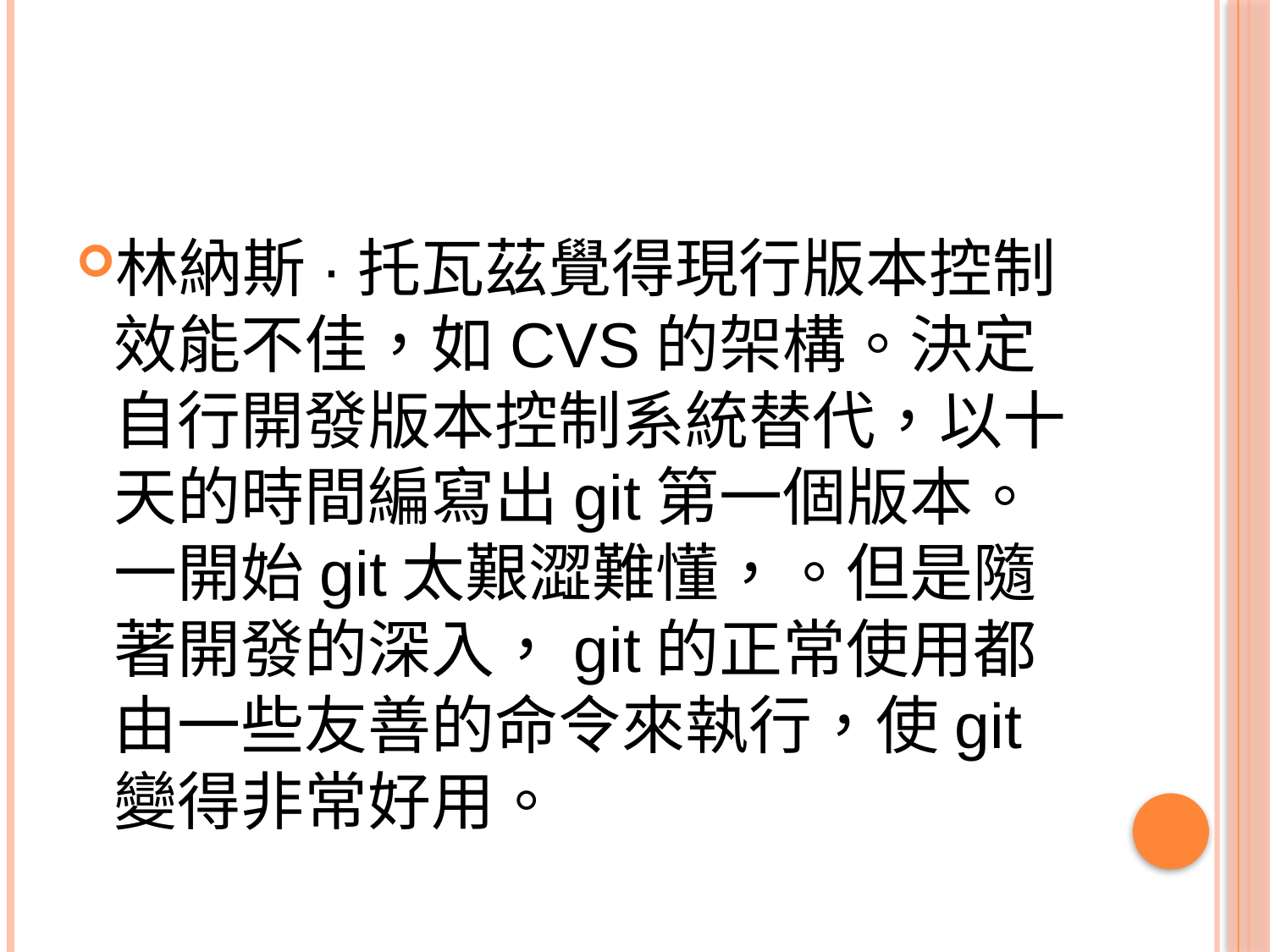

#
林納斯·托瓦茲覺得現行版本控制效能不佳，如CVS的架構。決定自行開發版本控制系統替代，以十天的時間編寫出git第一個版本。一開始git太艱澀難懂，。但是隨著開發的深入，git的正常使用都由一些友善的命令來執行，使git變得非常好用。